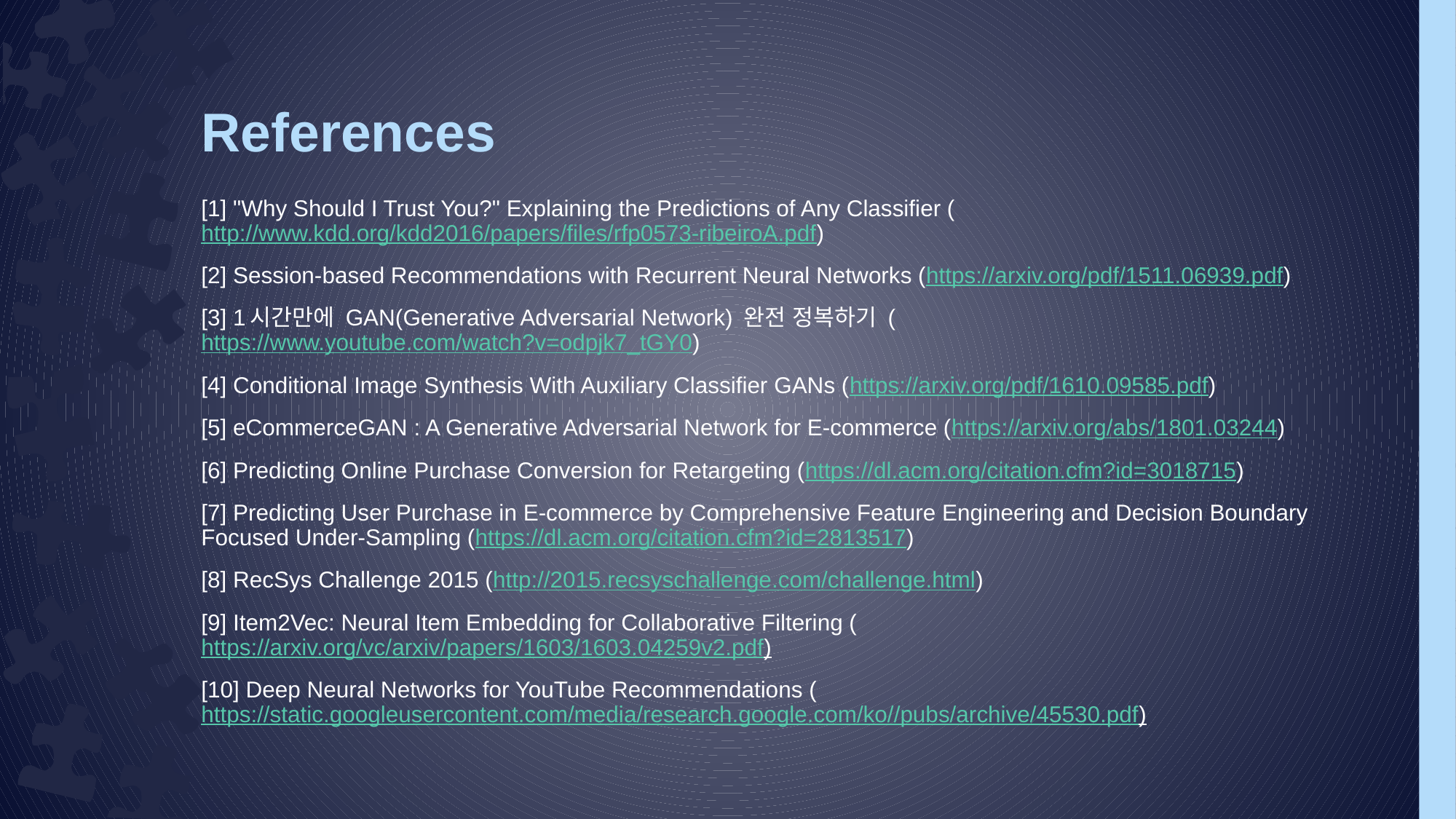

# References
[1] "Why Should I Trust You?" Explaining the Predictions of Any Classifier (http://www.kdd.org/kdd2016/papers/files/rfp0573-ribeiroA.pdf)
[2] Session-based Recommendations with Recurrent Neural Networks (https://arxiv.org/pdf/1511.06939.pdf)
[3] 1시간만에 GAN(Generative Adversarial Network) 완전 정복하기 (https://www.youtube.com/watch?v=odpjk7_tGY0)
[4] Conditional Image Synthesis With Auxiliary Classifier GANs (https://arxiv.org/pdf/1610.09585.pdf)
[5] eCommerceGAN : A Generative Adversarial Network for E-commerce (https://arxiv.org/abs/1801.03244)
[6] Predicting Online Purchase Conversion for Retargeting (https://dl.acm.org/citation.cfm?id=3018715)
[7] Predicting User Purchase in E-commerce by Comprehensive Feature Engineering and Decision Boundary Focused Under-Sampling (https://dl.acm.org/citation.cfm?id=2813517)
[8] RecSys Challenge 2015 (http://2015.recsyschallenge.com/challenge.html)
[9] Item2Vec: Neural Item Embedding for Collaborative Filtering (https://arxiv.org/vc/arxiv/papers/1603/1603.04259v2.pdf)
[10] Deep Neural Networks for YouTube Recommendations (https://static.googleusercontent.com/media/research.google.com/ko//pubs/archive/45530.pdf)